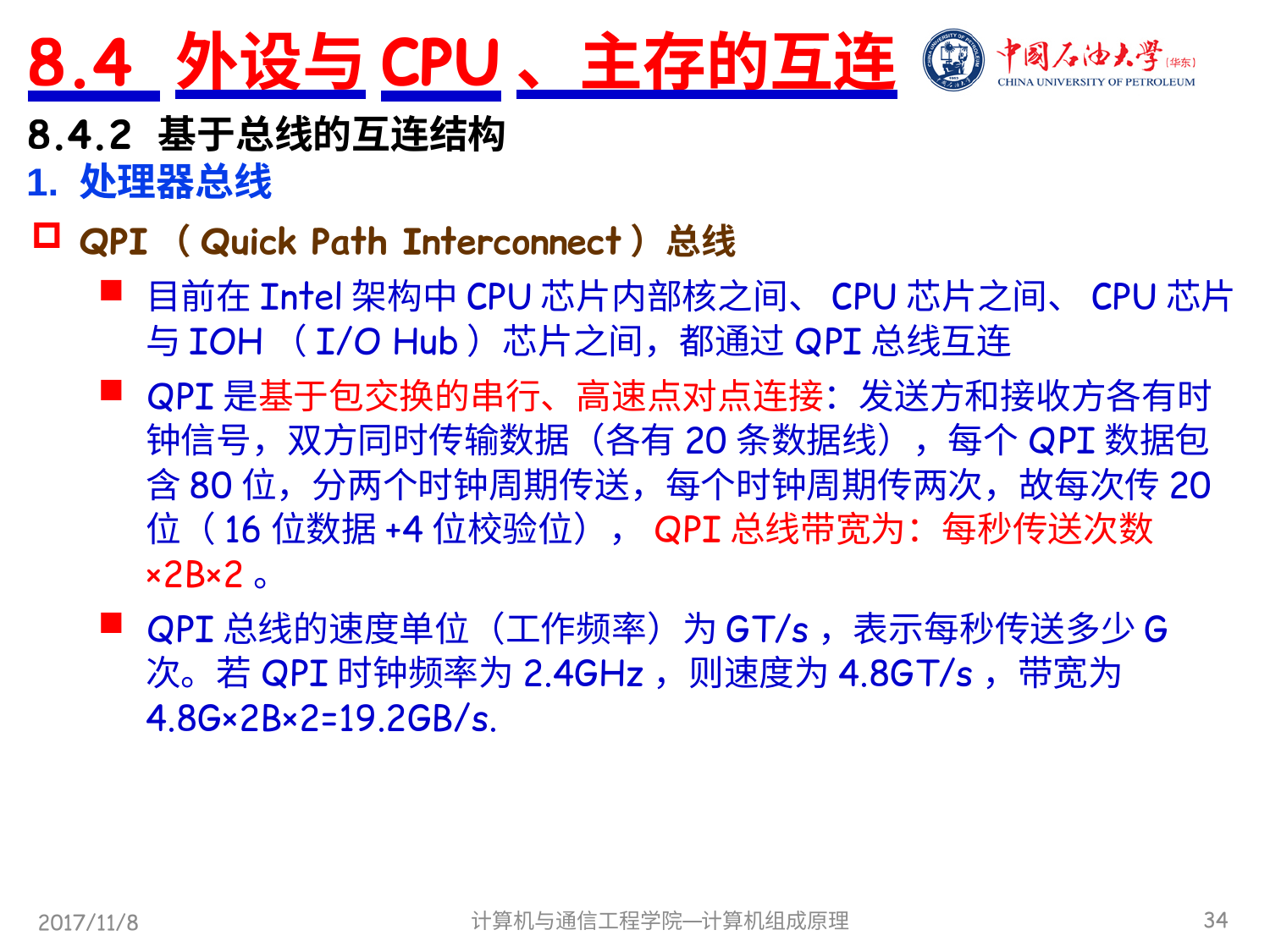

# 8.4 外设与CPU、主存的互连
8.4.2 基于总线的互连结构
1. 处理器总线
QPI（Quick Path Interconnect）总线
目前在Intel架构中CPU芯片内部核之间、CPU芯片之间、CPU芯片与IOH（I/O Hub）芯片之间，都通过QPI总线互连
QPI是基于包交换的串行、高速点对点连接：发送方和接收方各有时钟信号，双方同时传输数据（各有20条数据线），每个QPI数据包含80位，分两个时钟周期传送，每个时钟周期传两次，故每次传20位（16位数据+4位校验位），QPI总线带宽为：每秒传送次数×2B×2。
QPI总线的速度单位（工作频率）为GT/s，表示每秒传送多少G次。若QPI时钟频率为2.4GHz，则速度为4.8GT/s，带宽为4.8G×2B×2=19.2GB/s.

计算机与通信工程学院—计算机组成原理
34
2017/11/8